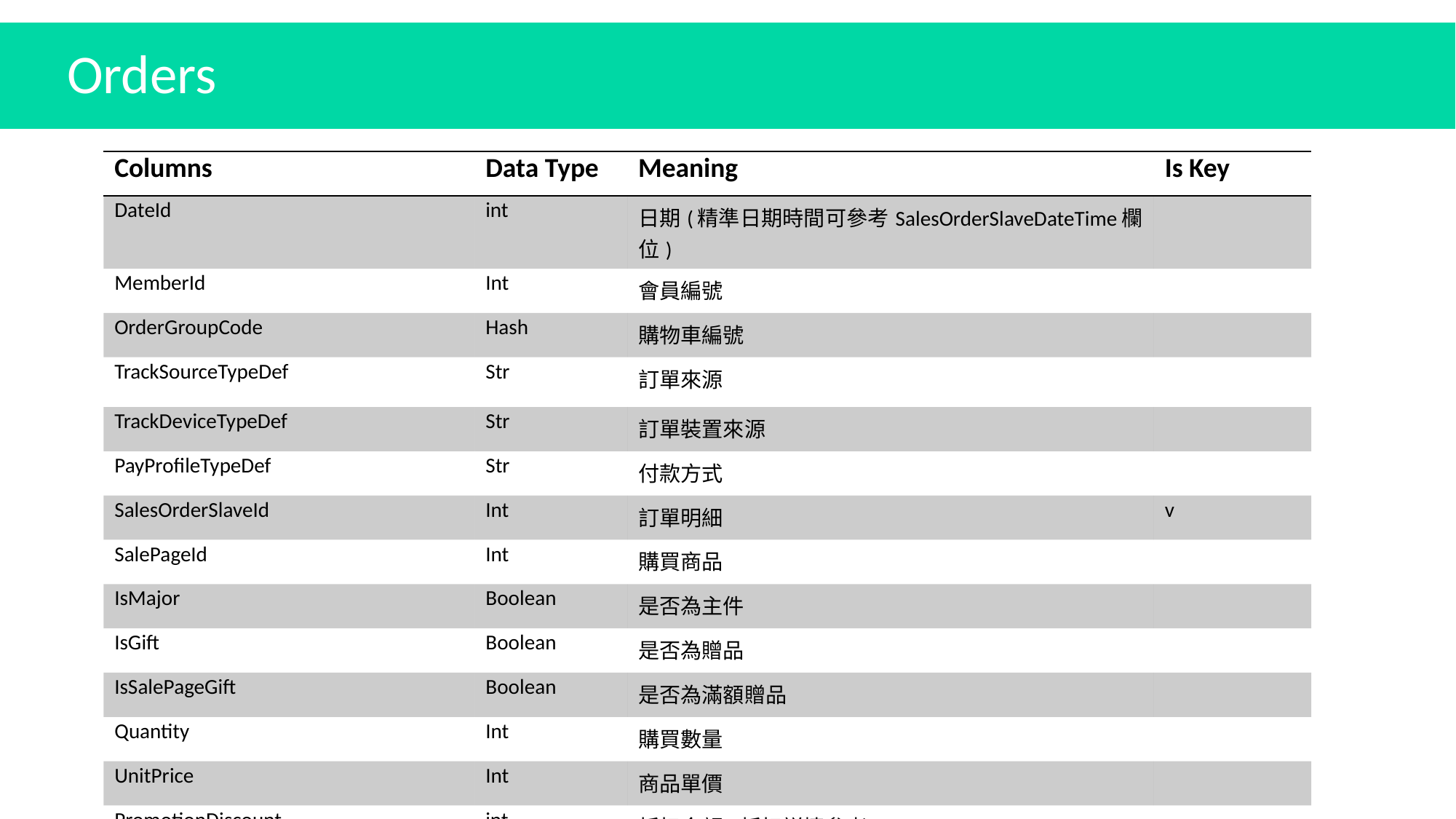

Orders

| Columns | Data Type | Meaning | Is Key |
| --- | --- | --- | --- |
| DateId | int | 日期(精準日期時間可參考SalesOrderSlaveDateTime欄位) |  |
| MemberId | Int | 會員編號 |  |
| OrderGroupCode | Hash | 購物車編號 |  |
| TrackSourceTypeDef | Str | 訂單來源 |  |
| TrackDeviceTypeDef | Str | 訂單裝置來源 |  |
| PayProfileTypeDef | Str | 付款方式 |  |
| SalesOrderSlaveId | Int | 訂單明細 | v |
| SalePageId | Int | 購買商品 |  |
| IsMajor | Boolean | 是否為主件 |  |
| IsGift | Boolean | 是否為贈品 |  |
| IsSalePageGift | Boolean | 是否為滿額贈品 |  |
| Quantity | Int | 購買數量 |  |
| UnitPrice | Int | 商品單價 |  |
| PromotionDiscount | int | 折扣金額(折扣詳情參考PromotionOrders Table) |  |